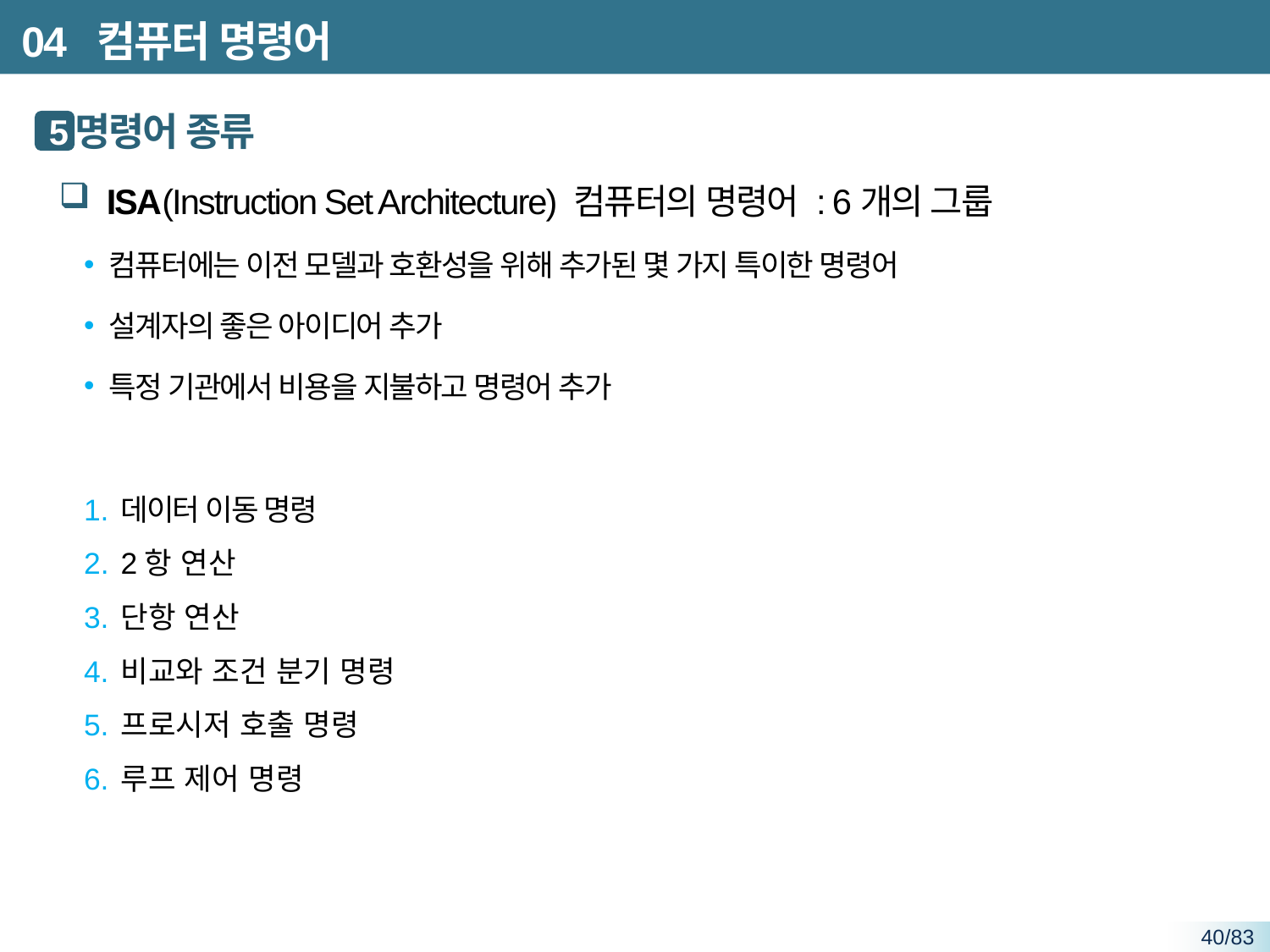

# 04  컴퓨터 명령어
      명령어 종류
ISA(Instruction Set Architecture) 컴퓨터의 명령어 : 6개의 그룹
컴퓨터에는 이전 모델과 호환성을 위해 추가된 몇 가지 특이한 명령어
설계자의 좋은 아이디어 추가
특정 기관에서 비용을 지불하고 명령어 추가

데이터 이동 명령
2항 연산
단항 연산
비교와 조건 분기 명령
프로시저 호출 명령
루프 제어 명령
5